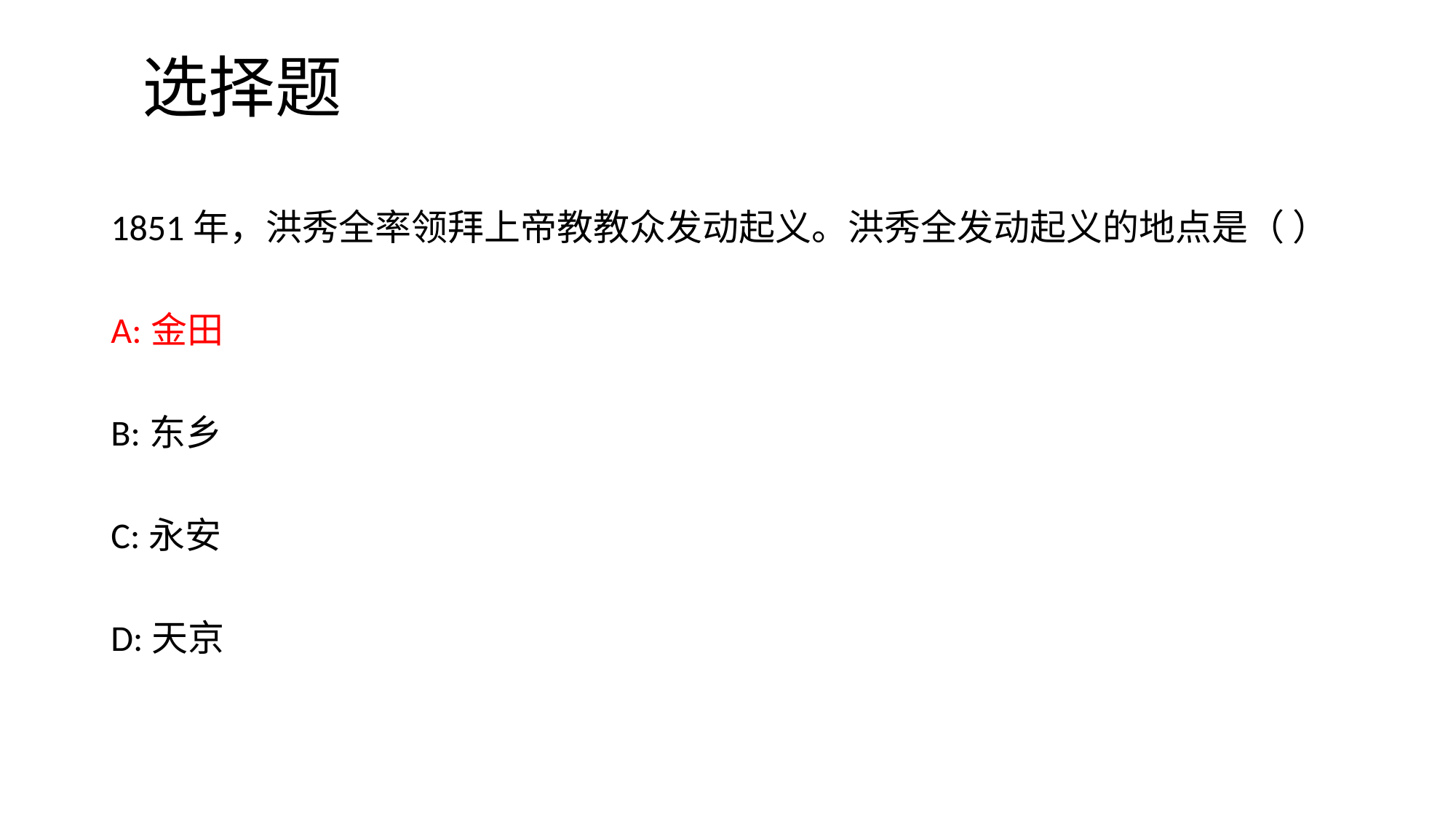

# 选择题
1851年，洪秀全率领拜上帝教教众发动起义。洪秀全发动起义的地点是（ ）
A:金田
B:东乡
C:永安
D:天京